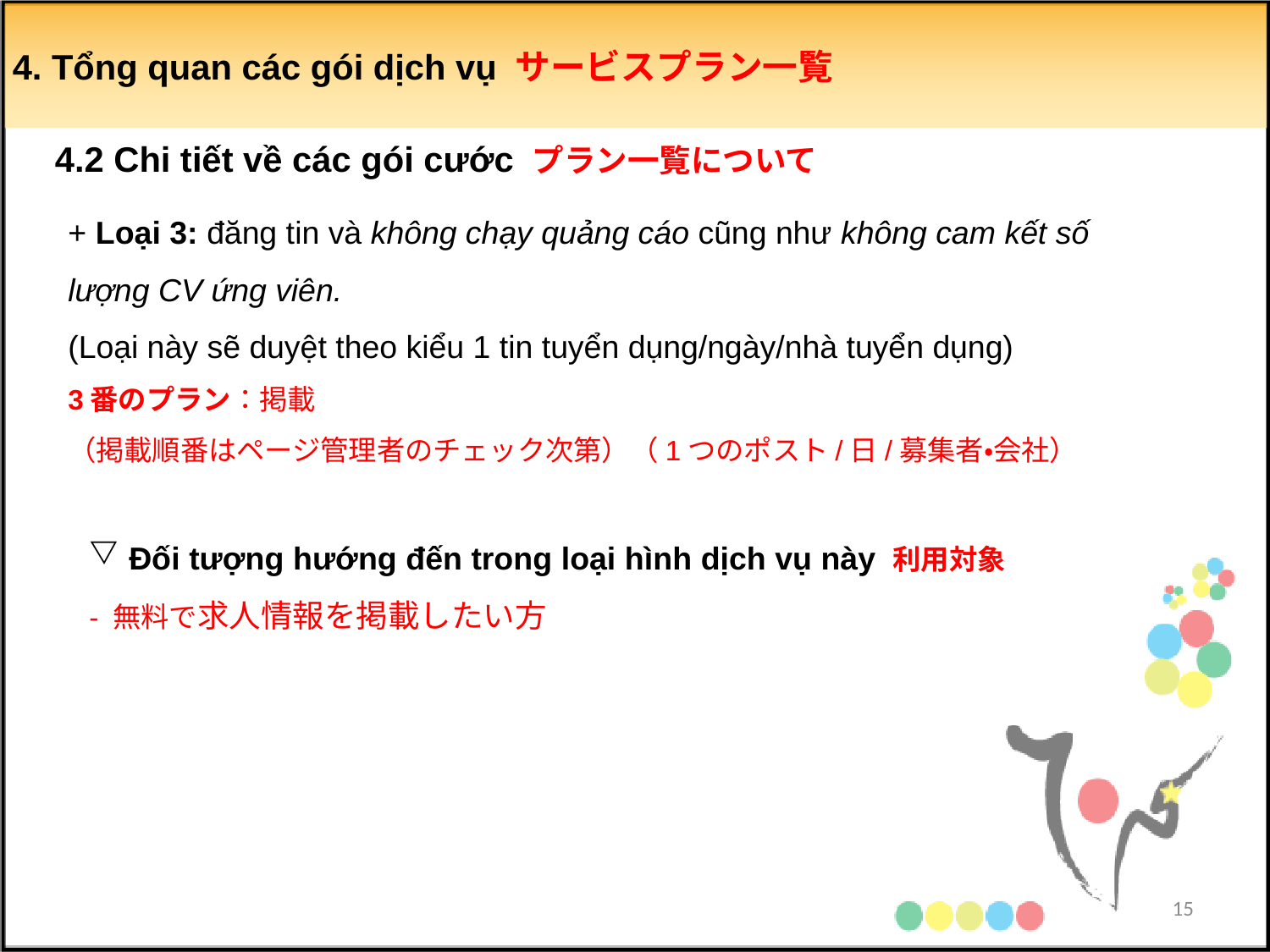

4. Tổng quan các gói dịch vụ サービスプラン一覧
4.2 Chi tiết về các gói cước プラン一覧について
+ Loại 3: đăng tin và không chạy quảng cáo cũng như không cam kết số lượng CV ứng viên.
(Loại này sẽ duyệt theo kiểu 1 tin tuyển dụng/ngày/nhà tuyển dụng)
3番のプラン：掲載
（掲載順番はページ管理者のチェック次第）（1つのポスト/日/募集者・会社）

Đối tượng hướng đến trong loại hình dịch vụ này 利用対象
- 無料で求人情報を掲載したい方
15